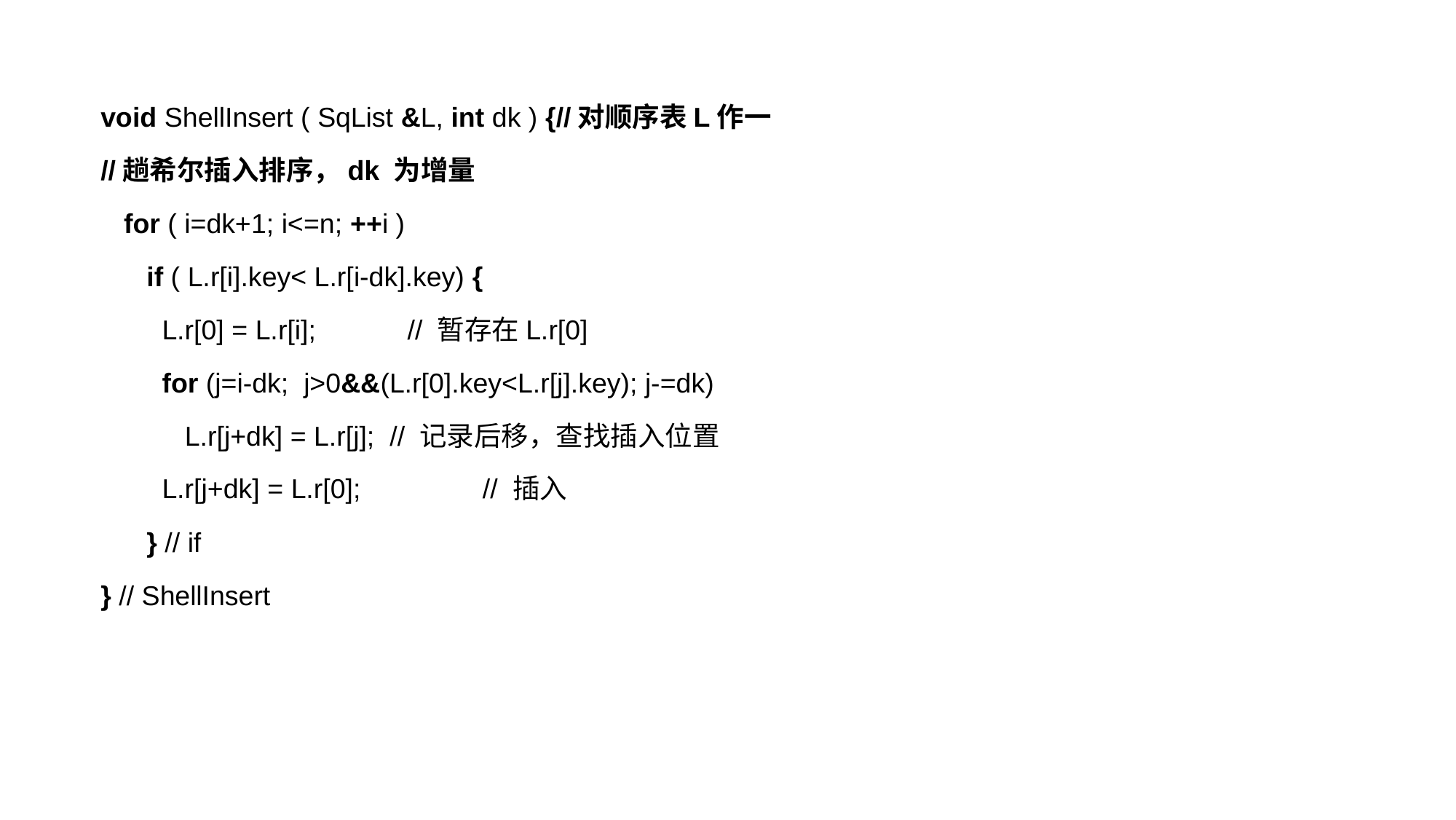

void ShellInsert ( SqList &L, int dk ) {//对顺序表L作一
//趟希尔插入排序，dk 为增量
   for ( i=dk+1; i<=n; ++i )
      if ( L.r[i].key< L.r[i-dk].key) {
        L.r[0] = L.r[i];            // 暂存在L.r[0]
        for (j=i-dk;  j>0&&(L.r[0].key<L.r[j].key); j-=dk)
           L.r[j+dk] = L.r[j];  // 记录后移，查找插入位置
        L.r[j+dk] = L.r[0];                // 插入
      } // if
} // ShellInsert